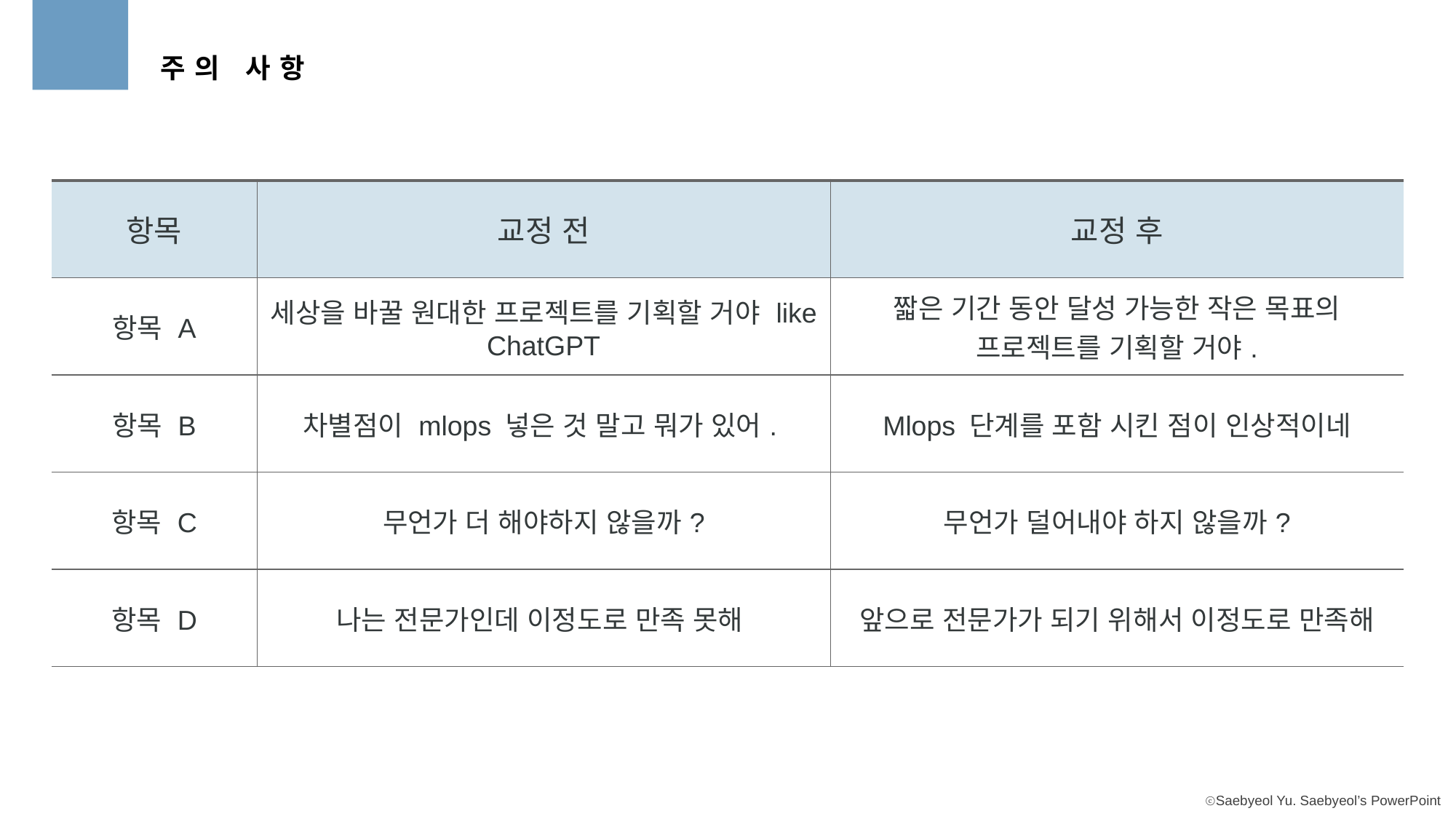

주의 사항
| 항목 | 교정 전 | 교정 후 |
| --- | --- | --- |
| 항목 A | 세상을 바꿀 원대한 프로젝트를 기획할 거야 like ChatGPT | 짧은 기간 동안 달성 가능한 작은 목표의 프로젝트를 기획할 거야. |
| 항목 B | 차별점이 mlops 넣은 것 말고 뭐가 있어. | Mlops 단계를 포함 시킨 점이 인상적이네 |
| 항목 C | 무언가 더 해야하지 않을까? | 무언가 덜어내야 하지 않을까? |
| 항목 D | 나는 전문가인데 이정도로 만족 못해 | 앞으로 전문가가 되기 위해서 이정도로 만족해 |